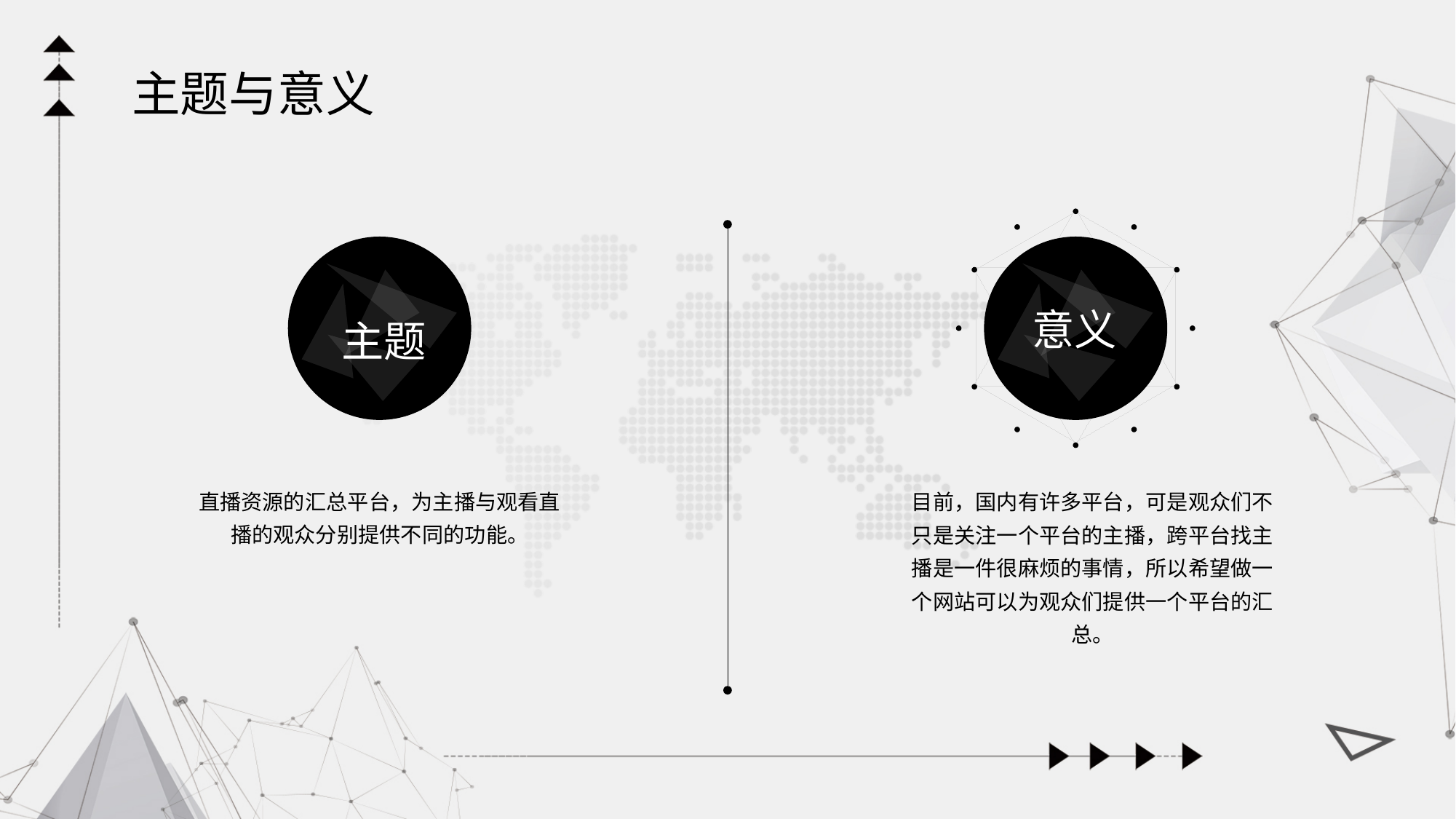

主题与意义

意义
主题

直播资源的汇总平台，为主播与观看直播的观众分别提供不同的功能。

目前，国内有许多平台，可是观众们不只是关注一个平台的主播，跨平台找主播是一件很麻烦的事情，所以希望做一个网站可以为观众们提供一个平台的汇总。